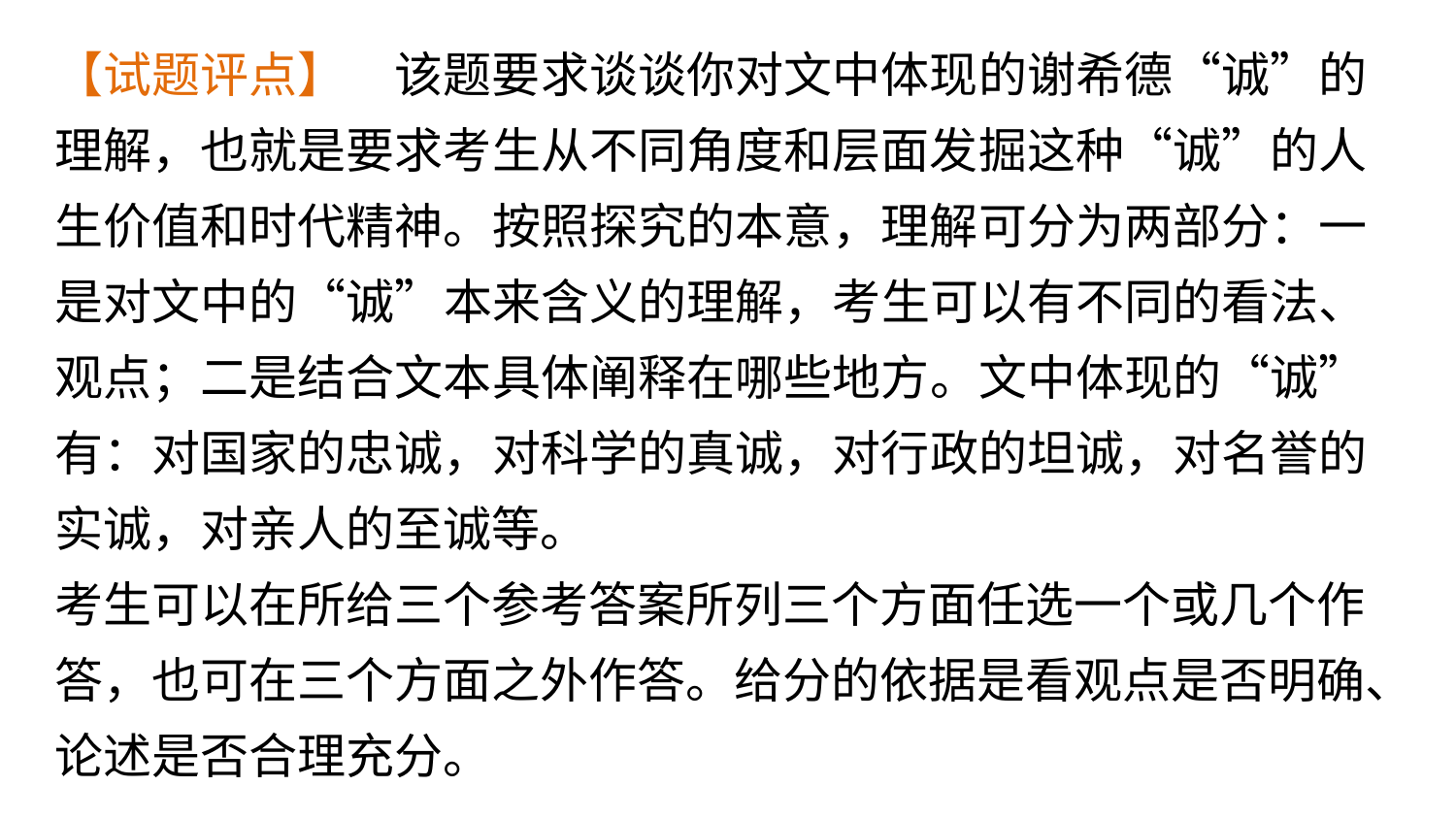

【试题评点】　该题要求谈谈你对文中体现的谢希德“诚”的理解，也就是要求考生从不同角度和层面发掘这种“诚”的人生价值和时代精神。按照探究的本意，理解可分为两部分：一是对文中的“诚”本来含义的理解，考生可以有不同的看法、观点；二是结合文本具体阐释在哪些地方。文中体现的“诚”有：对国家的忠诚，对科学的真诚，对行政的坦诚，对名誉的实诚，对亲人的至诚等。
考生可以在所给三个参考答案所列三个方面任选一个或几个作答，也可在三个方面之外作答。给分的依据是看观点是否明确、论述是否合理充分。